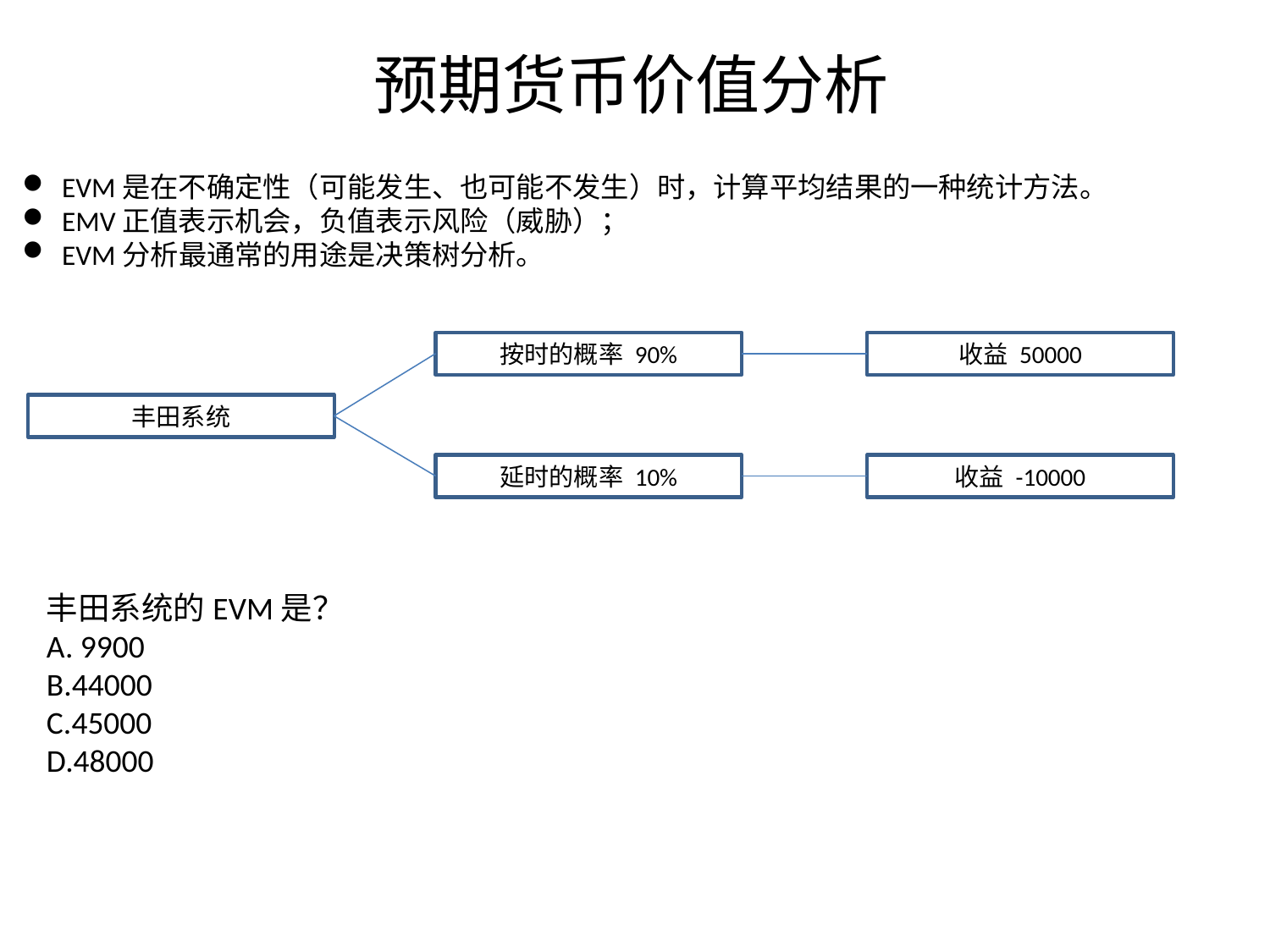

# 预期货币价值分析
EVM是在不确定性（可能发生、也可能不发生）时，计算平均结果的一种统计方法。
EMV正值表示机会，负值表示风险（威胁）；
EVM分析最通常的用途是决策树分析。

按时的概率 90%
收益 50000
丰田系统
延时的概率 10%
收益 -10000
丰田系统的EVM是？
A. 9900
B.44000
C.45000
D.48000